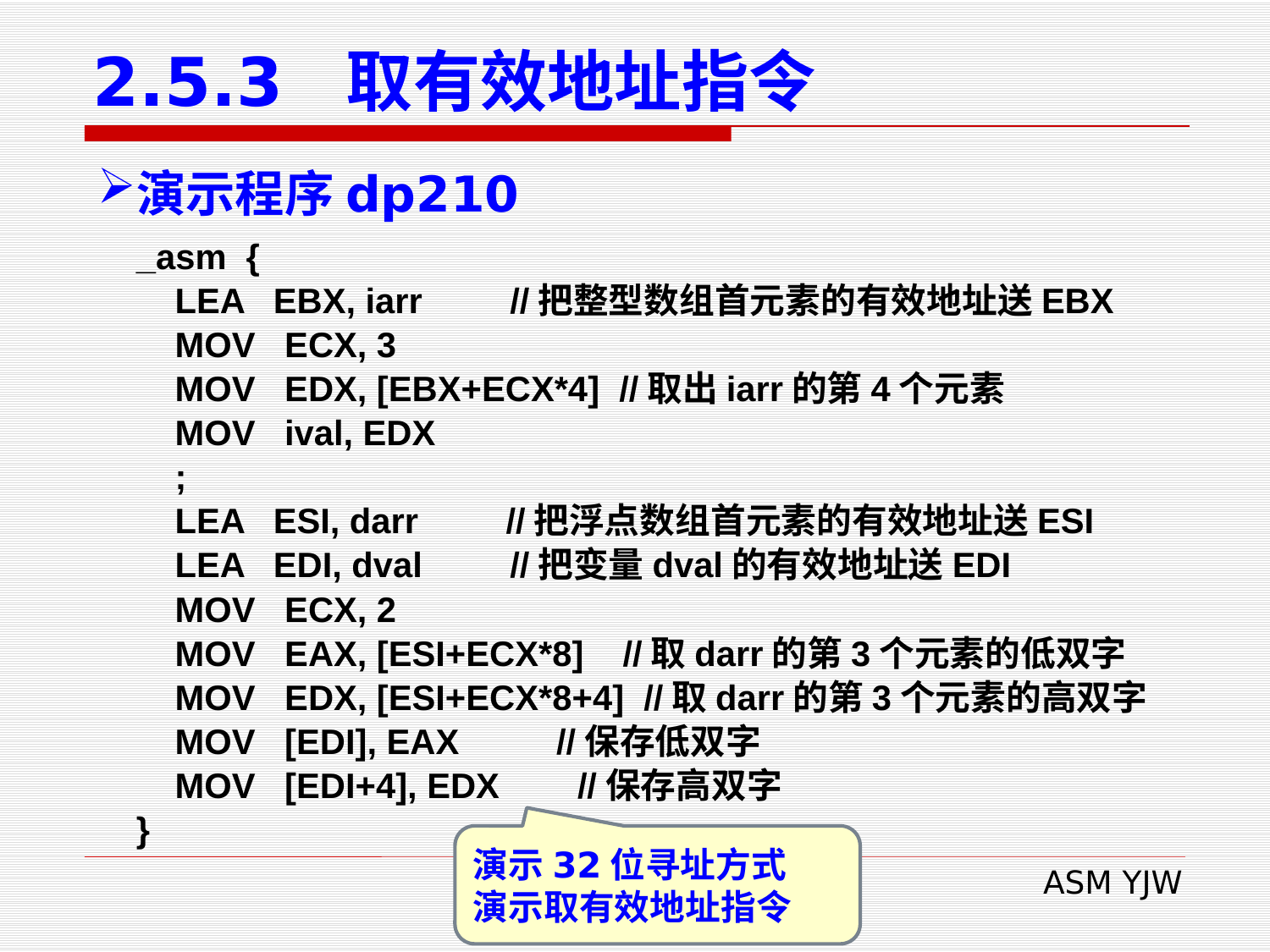

# 2.5.3  取有效地址指令
演示程序dp210
    _asm  {
        LEA   EBX, iarr         //把整型数组首元素的有效地址送EBX
        MOV   ECX, 3
        MOV   EDX, [EBX+ECX*4]  //取出iarr的第4个元素
        MOV   ival, EDX
        ;
        LEA   ESI, darr         //把浮点数组首元素的有效地址送ESI
        LEA   EDI, dval         //把变量dval的有效地址送EDI
        MOV   ECX, 2
        MOV   EAX, [ESI+ECX*8]    //取darr的第3个元素的低双字
        MOV   EDX, [ESI+ECX*8+4]  //取darr的第3个元素的高双字
        MOV   [EDI], EAX          //保存低双字
        MOV   [EDI+4], EDX        //保存高双字
    }

演示32位寻址方式
演示取有效地址指令